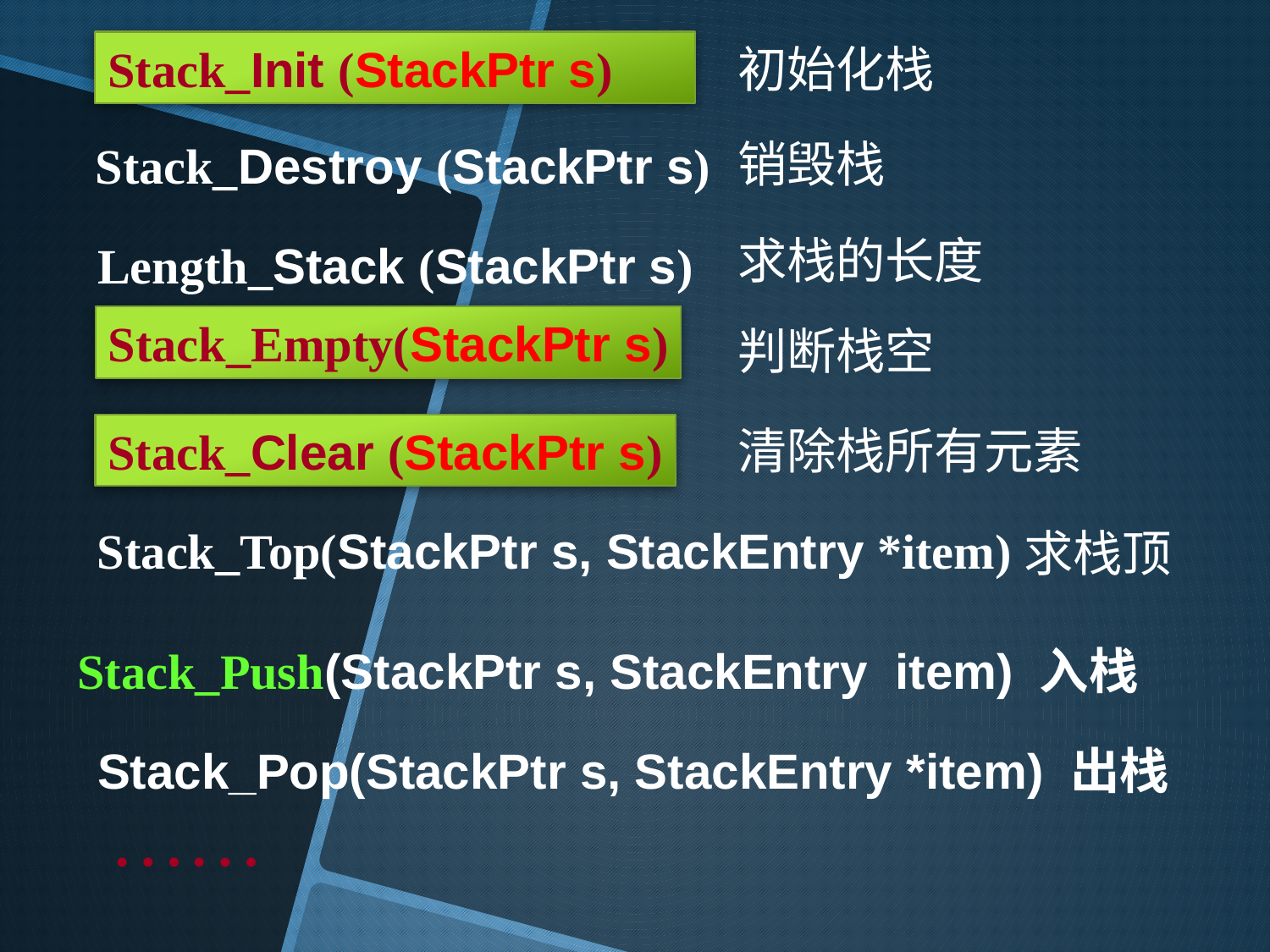

Stack_Init (StackPtr s)
初始化栈
销毁栈
Stack_Destroy (StackPtr s)
求栈的长度
Length_Stack (StackPtr s)
Stack_Empty(StackPtr s)
判断栈空
清除栈所有元素
Stack_Clear (StackPtr s)
Stack_Top(StackPtr s, StackEntry *item)
求栈顶
Stack_Push(StackPtr s, StackEntry  item) 入栈
Stack_Pop(StackPtr s, StackEntry *item) 出栈
……